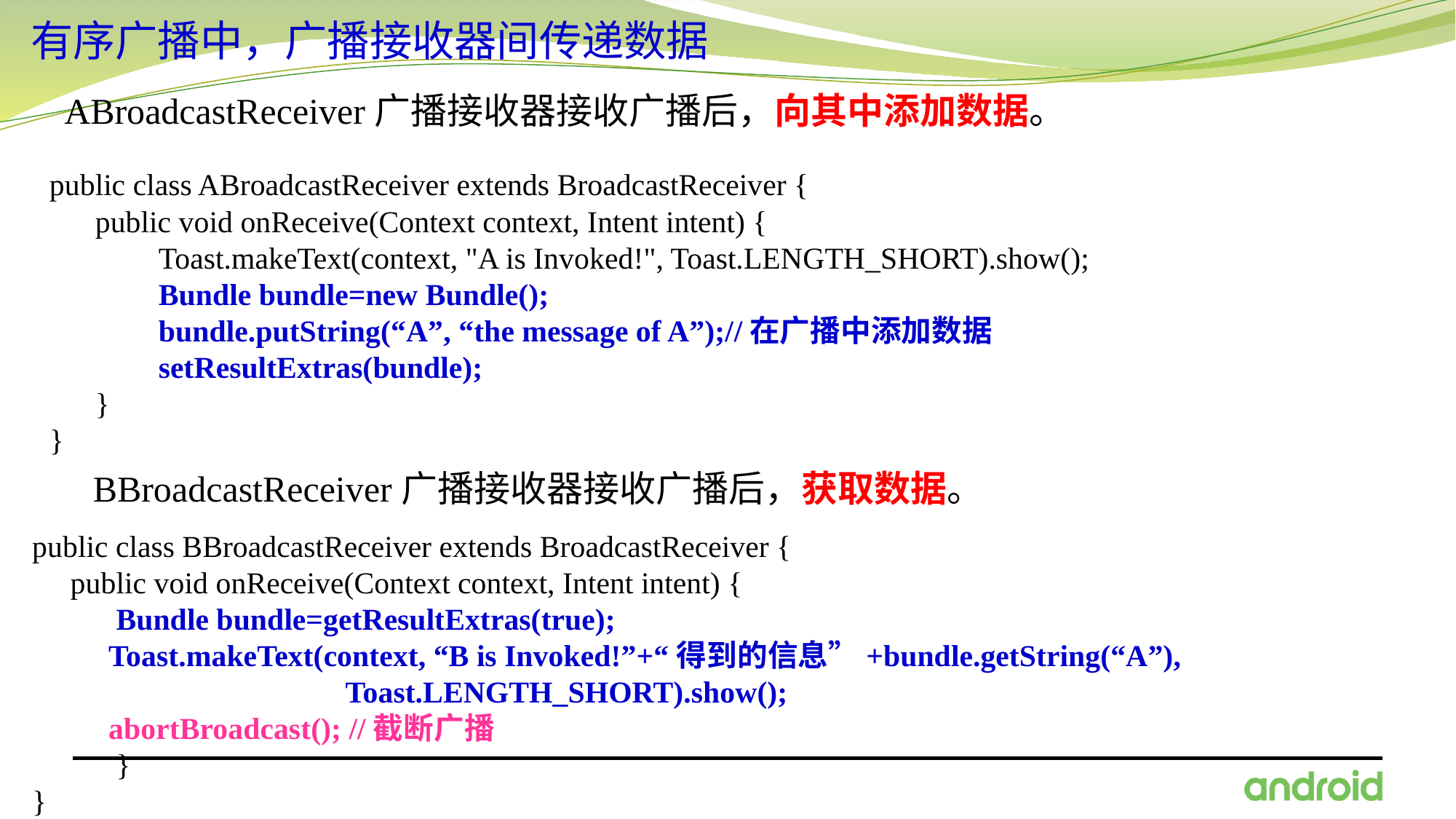

有序广播中，广播接收器间传递数据
ABroadcastReceiver广播接收器接收广播后，向其中添加数据。
public class ABroadcastReceiver extends BroadcastReceiver {
      public void onReceive(Context context, Intent intent) {
	Toast.makeText(context, "A is Invoked!", Toast.LENGTH_SHORT).show();
	Bundle bundle=new Bundle();
	bundle.putString(“A”, “the message of A”);//在广播中添加数据
	setResultExtras(bundle);
      }
}
BBroadcastReceiver广播接收器接收广播后，获取数据。
public class BBroadcastReceiver extends BroadcastReceiver {
     public void onReceive(Context context, Intent intent) {
           Bundle bundle=getResultExtras(true);
          Toast.makeText(context, “B is Invoked!”+“得到的信息”+bundle.getString(“A”),
                                         Toast.LENGTH_SHORT).show();
          abortBroadcast(); //截断广播
           }
}